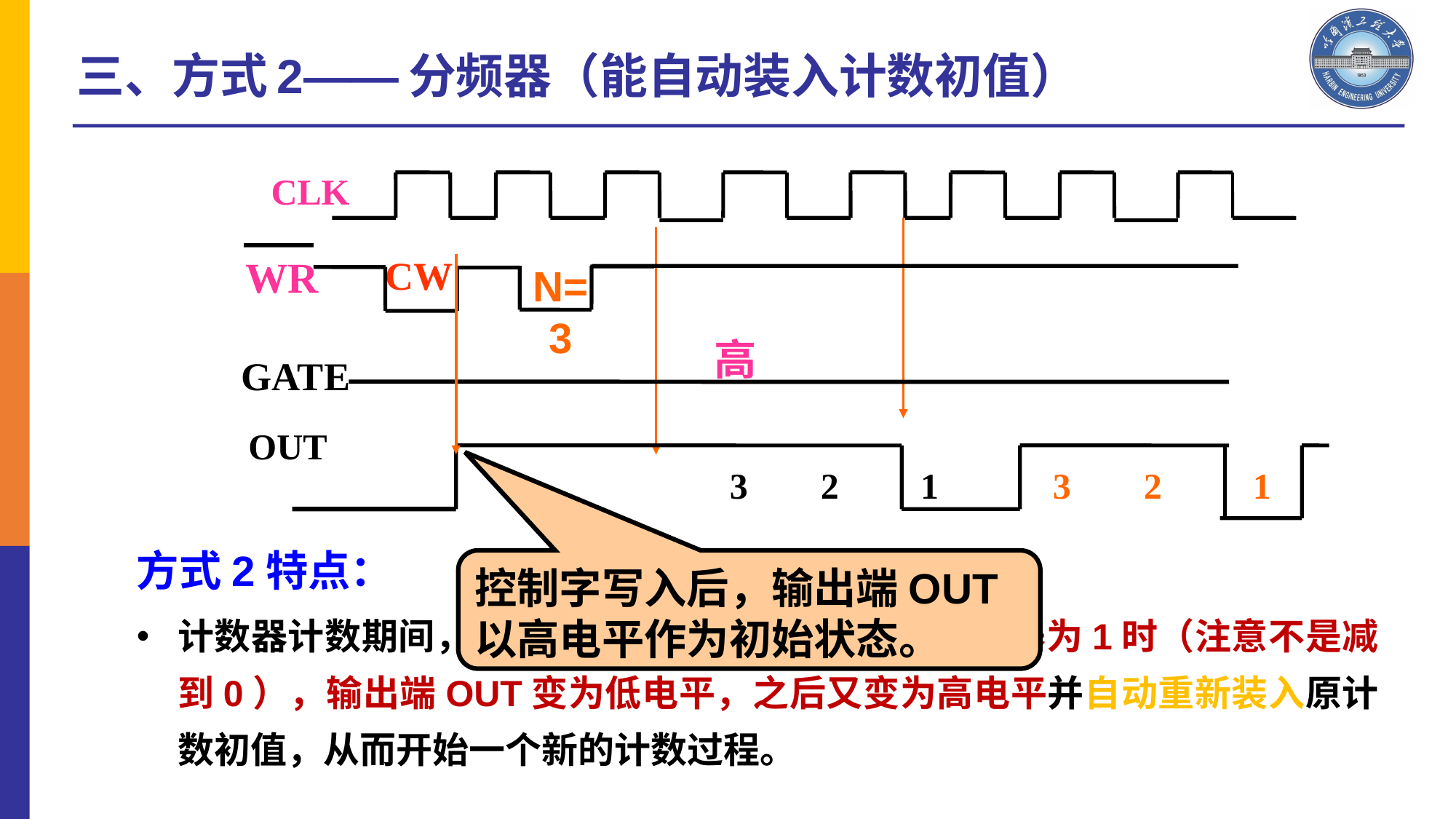

三、方式2——分频器（能自动装入计数初值）
CLK

WR

CW

N=3
高
GATE

OUT

3        2         1
 3        2          1

方式2特点：
计数器计数期间，输出OUT为高电平，当减1计数器为1时（注意不是减到0），输出端OUT变为低电平，之后又变为高电平并自动重新装入原计数初值，从而开始一个新的计数过程。
控制字写入后，输出端OUT以高电平作为初始状态。